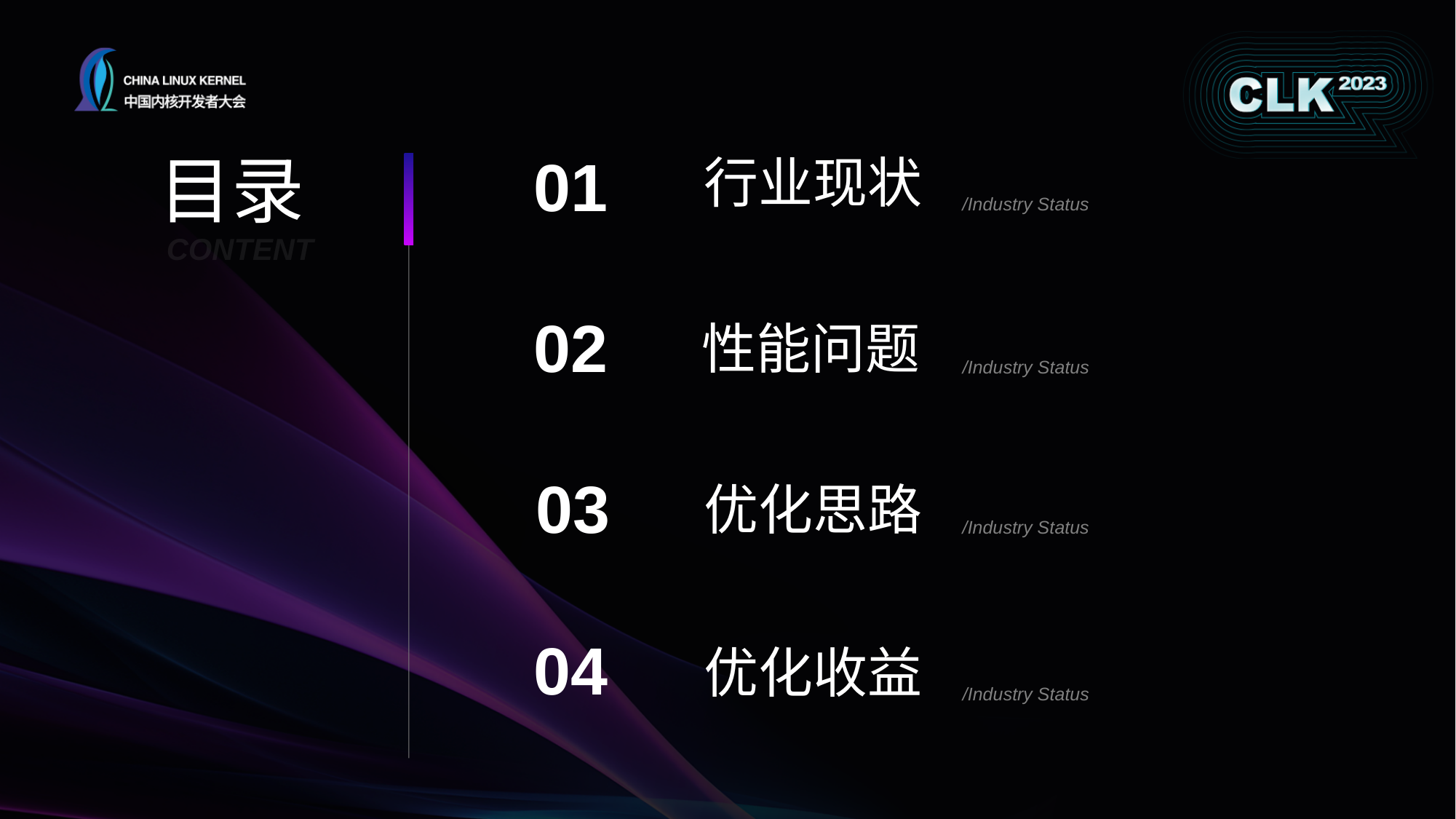

目录
01
行业现状

/Industry Status
CONTENT
02
性能问题
/Industry Status
03
优化思路
/Industry Status
04
优化收益
/Industry Status